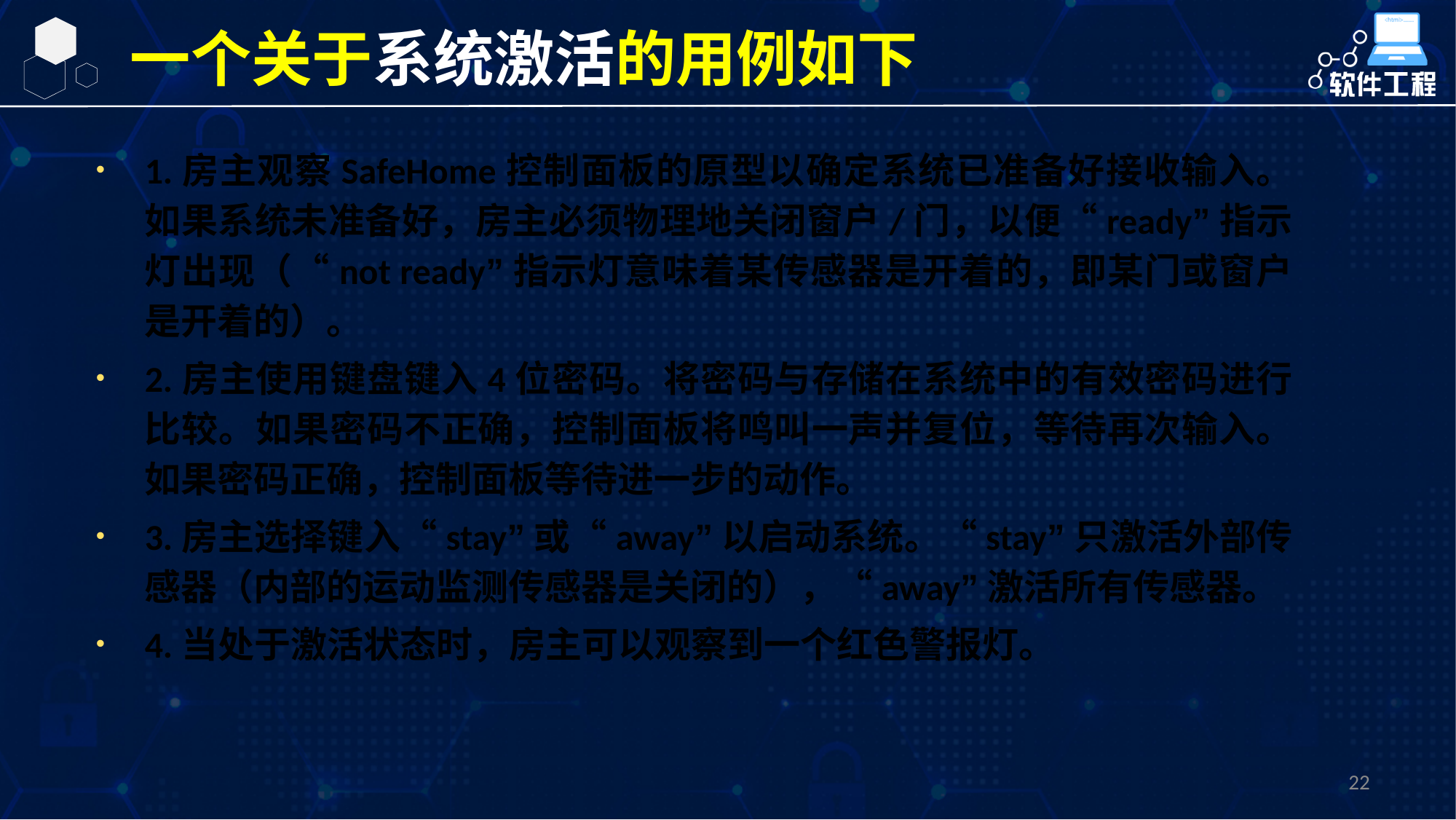

# 一个关于系统激活的用例如下
1.房主观察SafeHome控制面板的原型以确定系统已准备好接收输入。如果系统未准备好，房主必须物理地关闭窗户/门，以便“ready”指示灯出现（“not ready”指示灯意味着某传感器是开着的，即某门或窗户是开着的）。
2.房主使用键盘键入4位密码。将密码与存储在系统中的有效密码进行比较。如果密码不正确，控制面板将鸣叫一声并复位，等待再次输入。如果密码正确，控制面板等待进一步的动作。
3.房主选择键入“stay”或“away”以启动系统。“stay”只激活外部传感器（内部的运动监测传感器是关闭的），“away”激活所有传感器。
4.当处于激活状态时，房主可以观察到一个红色警报灯。
22